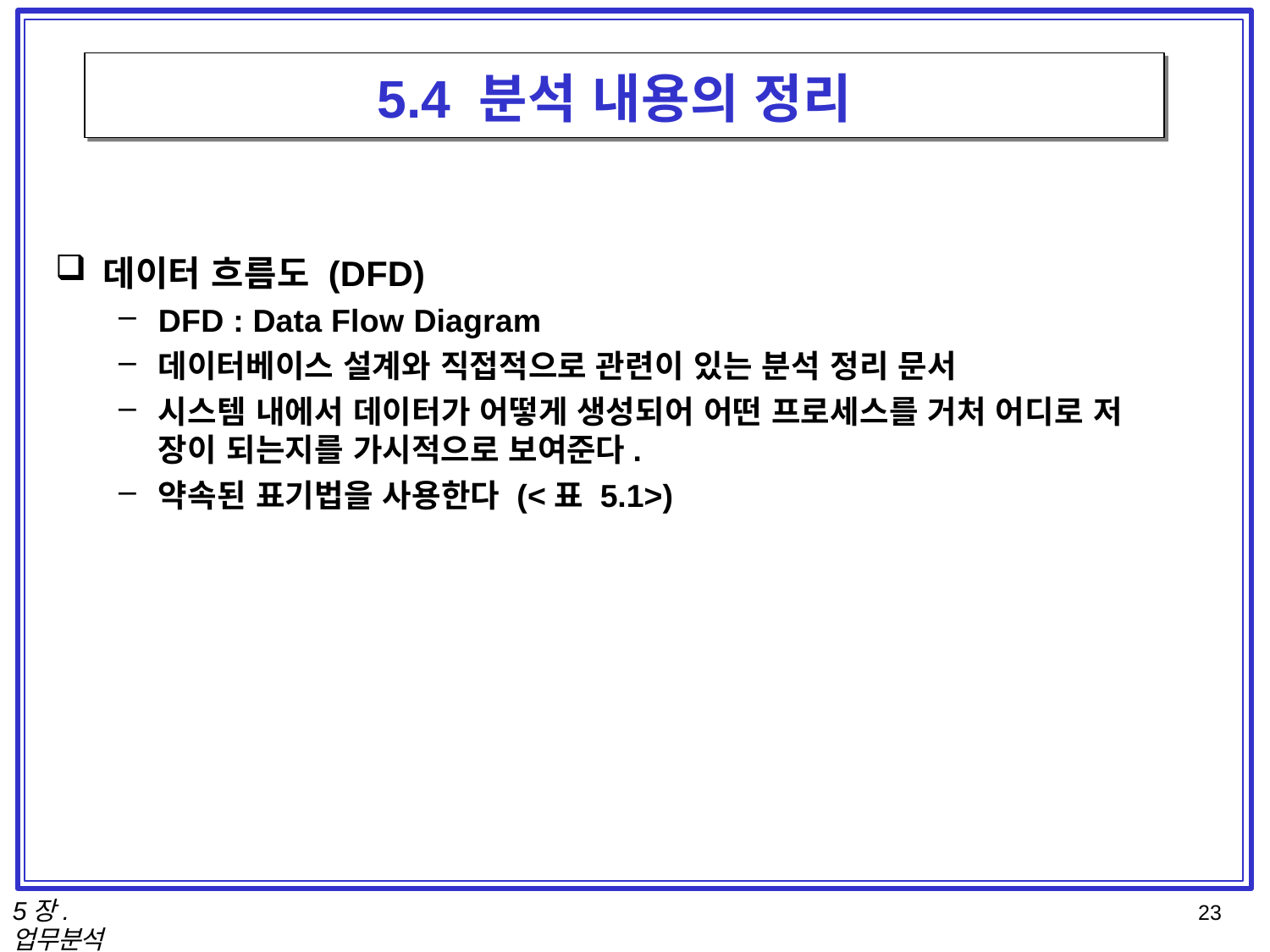

# 5.4 분석 내용의 정리
데이터 흐름도 (DFD)
DFD : Data Flow Diagram
데이터베이스 설계와 직접적으로 관련이 있는 분석 정리 문서
시스템 내에서 데이터가 어떻게 생성되어 어떤 프로세스를 거처 어디로 저
장이 되는지를 가시적으로 보여준다.
약속된 표기법을 사용한다 (<표 5.1>)
5장. 업무분석
23